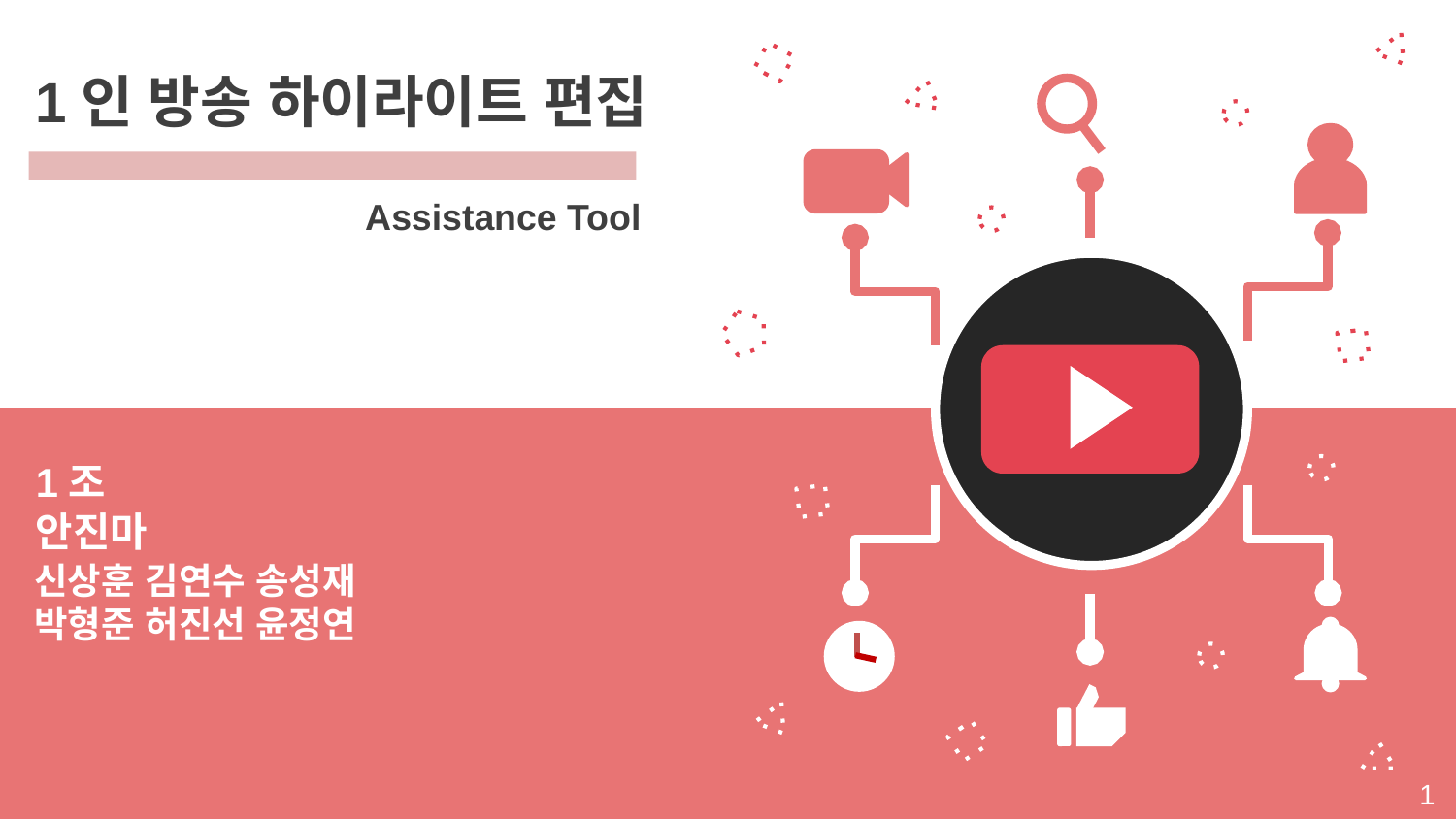

1인 방송 하이라이트 편집

Assistance Tool

1조 안진마

신상훈 김연수 송성재
박형준 허진선 윤정연

1